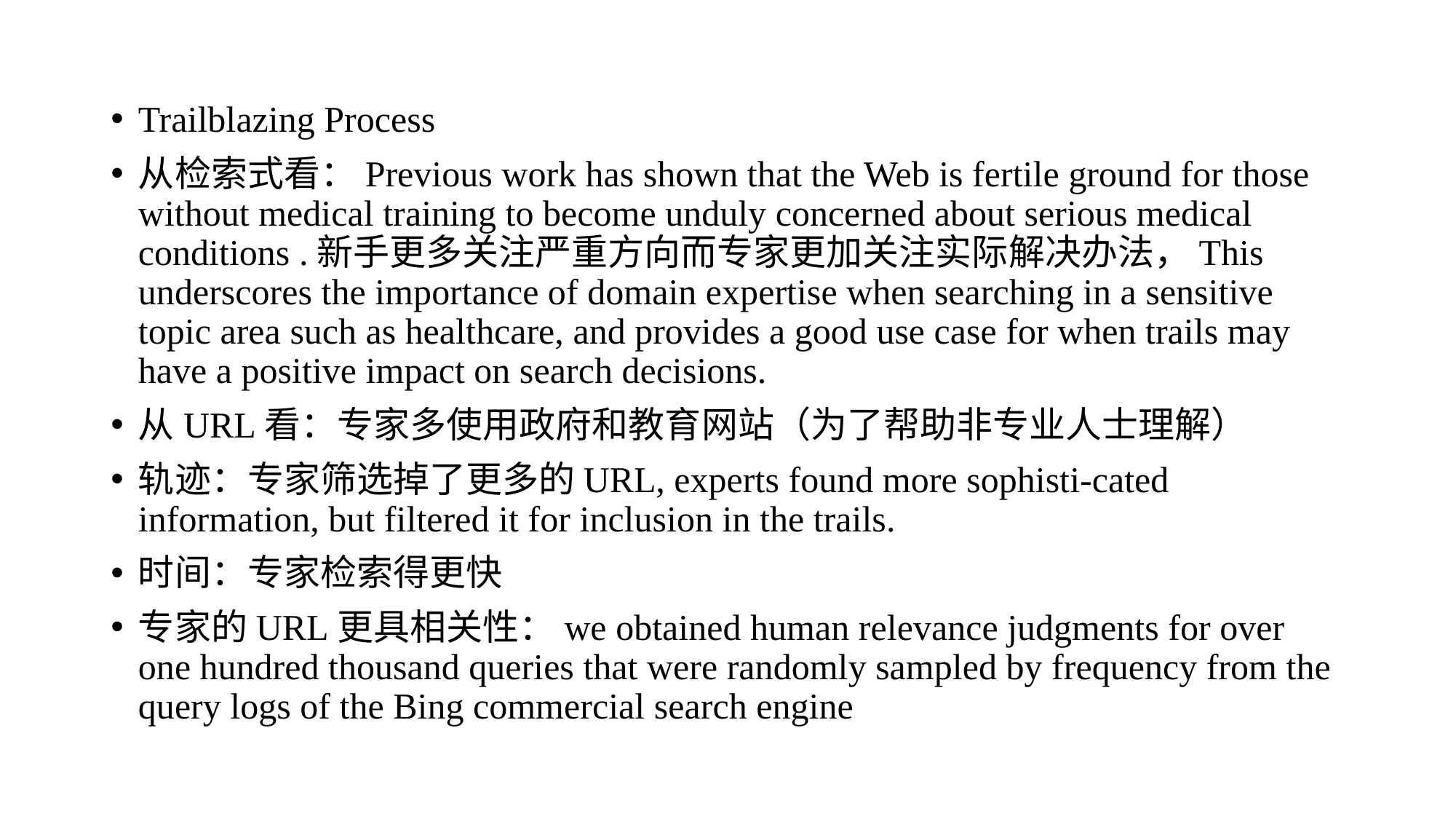

Trailblazing Process
从检索式看：Previous work has shown that the Web is fertile ground for those without medical training to become unduly concerned about serious medical conditions .新手更多关注严重方向而专家更加关注实际解决办法，This underscores the importance of domain expertise when searching in a sensitive topic area such as healthcare, and provides a good use case for when trails may have a positive impact on search decisions.
从URL看：专家多使用政府和教育网站（为了帮助非专业人士理解）
轨迹：专家筛选掉了更多的URL, experts found more sophisti-cated information, but filtered it for inclusion in the trails.
时间：专家检索得更快
专家的URL更具相关性：we obtained human relevance judgments for over one hundred thousand queries that were randomly sampled by frequency from the query logs of the Bing commercial search engine